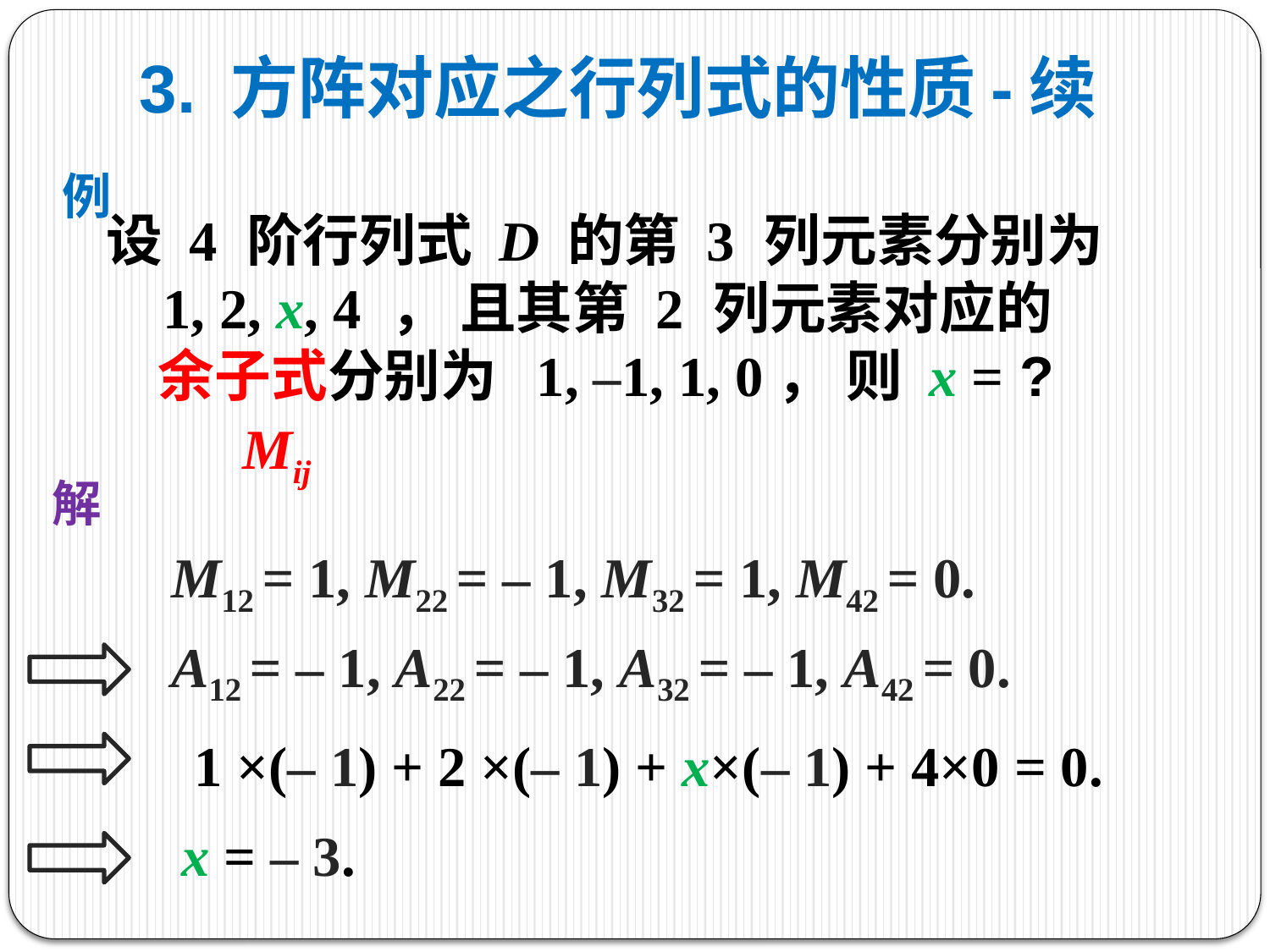

# 3. 方阵对应之行列式的性质-续
例
设 4 阶行列式 D 的第 3 列元素分别为
    1, 2, x, 4 ， 且其第 2 列元素对应的
   余子式分别为  1, –1, 1, 0， 则 x = ?
Mij
解
M12 = 1, M22 = – 1, M32 = 1, M42 = 0.
A12 = – 1, A22 = – 1, A32 = – 1, A42 = 0.

1 ×(– 1) + 2 ×(– 1) + x×(– 1) + 4×0 = 0.

x = – 3.